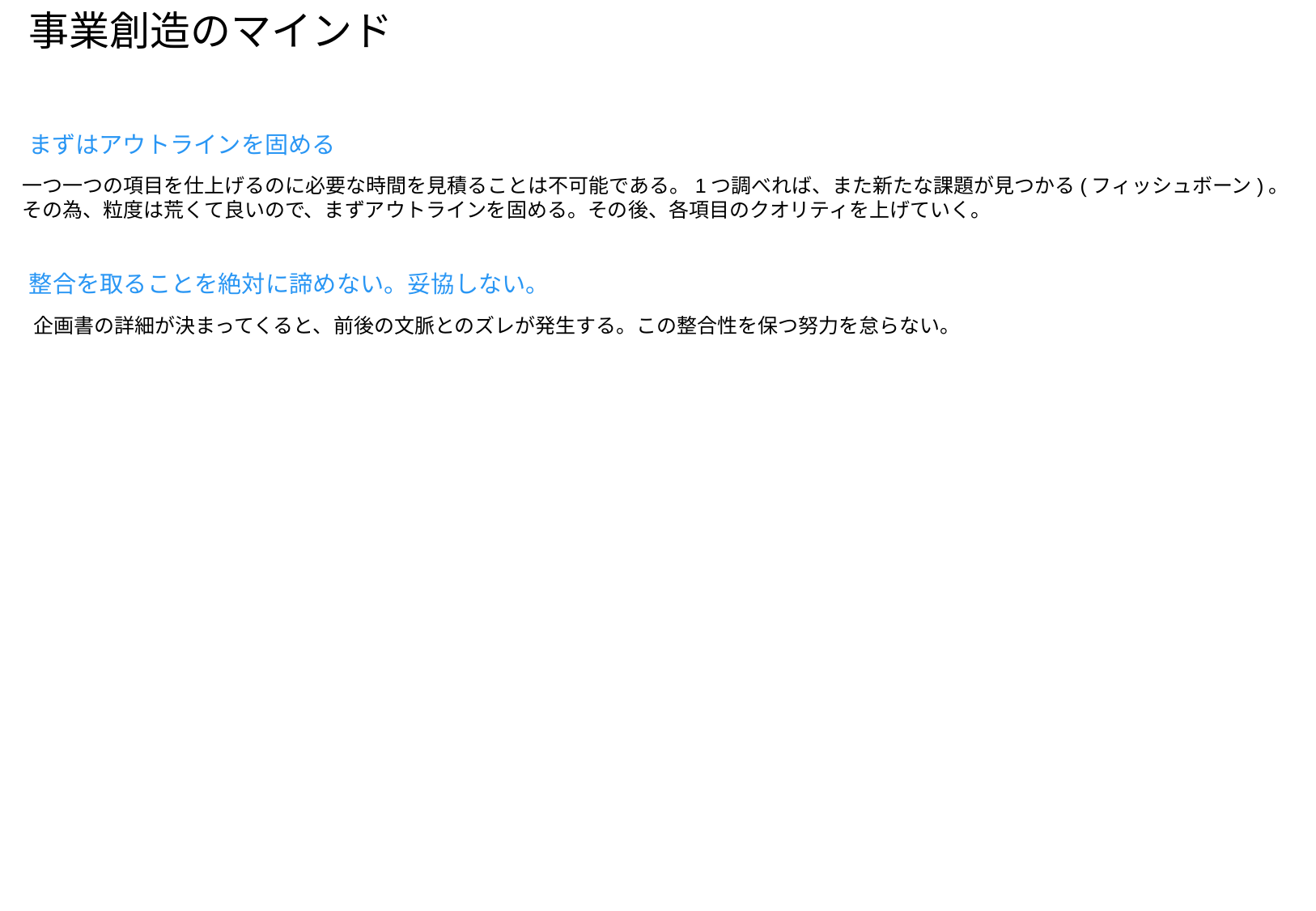

事業創造のマインド
まずはアウトラインを固める
一つ一つの項目を仕上げるのに必要な時間を見積ることは不可能である。1つ調べれば、また新たな課題が見つかる(フィッシュボーン)。
その為、粒度は荒くて良いので、まずアウトラインを固める。その後、各項目のクオリティを上げていく。
整合を取ることを絶対に諦めない。妥協しない。
企画書の詳細が決まってくると、前後の文脈とのズレが発生する。この整合性を保つ努力を怠らない。